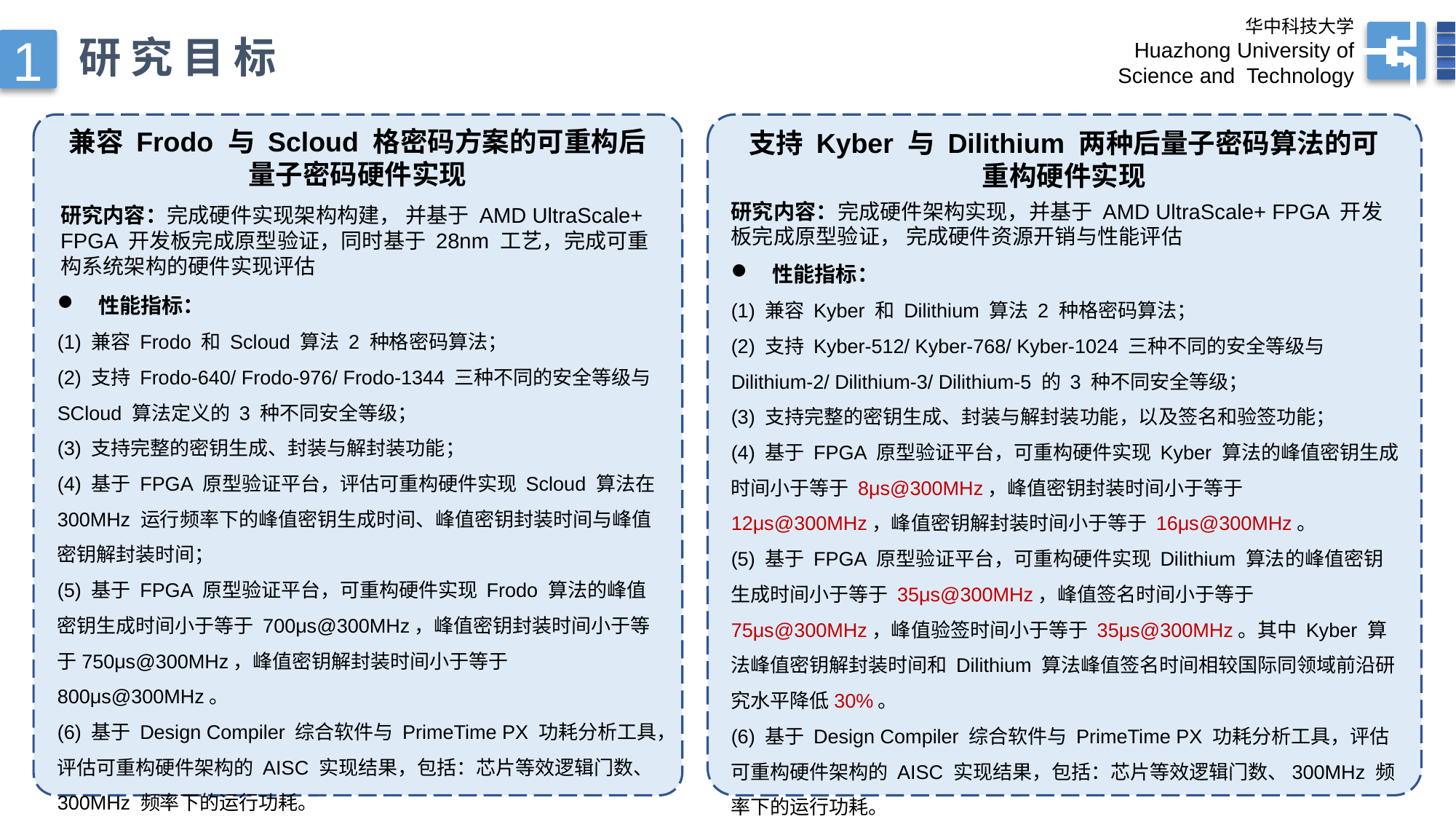

华中科技大学
Huazhong University of
 Science and  Technology

研究目标
1

兼容 Frodo 与 Scloud 格密码方案的可重构后量子密码硬件实现
支持 Kyber 与 Dilithium 两种后量子密码算法的可重构硬件实现
研究内容：完成硬件架构实现，并基于 AMD UltraScale+ FPGA 开发板完成原型验证， 完成硬件资源开销与性能评估
研究内容：完成硬件实现架构构建， 并基于 AMD UltraScale+ FPGA 开发板完成原型验证，同时基于 28nm 工艺，完成可重构系统架构的硬件实现评估
性能指标：
(1) 兼容 Kyber 和 Dilithium 算法 2 种格密码算法；
(2) 支持 Kyber-512/ Kyber-768/ Kyber-1024 三种不同的安全等级与Dilithium-2/ Dilithium-3/ Dilithium-5 的 3 种不同安全等级；
(3) 支持完整的密钥生成、封装与解封装功能，以及签名和验签功能；
(4) 基于 FPGA 原型验证平台，可重构硬件实现 Kyber 算法的峰值密钥生成时间小于等于 8μs@300MHz，峰值密钥封装时间小于等于12μs@300MHz，峰值密钥解封装时间小于等于 16μs@300MHz。
(5) 基于 FPGA 原型验证平台，可重构硬件实现 Dilithium 算法的峰值密钥生成时间小于等于 35μs@300MHz，峰值签名时间小于等于75μs@300MHz，峰值验签时间小于等于 35μs@300MHz。其中 Kyber 算法峰值密钥解封装时间和 Dilithium 算法峰值签名时间相较国际同领域前沿研究水平降低30%。
(6) 基于 Design Compiler 综合软件与 PrimeTime PX 功耗分析工具，评估可重构硬件架构的 AISC 实现结果，包括：芯片等效逻辑门数、300MHz 频率下的运行功耗。
性能指标：
(1) 兼容 Frodo 和 Scloud 算法 2 种格密码算法；
(2) 支持 Frodo-640/ Frodo-976/ Frodo-1344 三种不同的安全等级与SCloud 算法定义的 3 种不同安全等级；
(3) 支持完整的密钥生成、封装与解封装功能；
(4) 基于 FPGA 原型验证平台，评估可重构硬件实现 Scloud 算法在300MHz 运行频率下的峰值密钥生成时间、峰值密钥封装时间与峰值密钥解封装时间；
(5) 基于 FPGA 原型验证平台，可重构硬件实现 Frodo 算法的峰值密钥生成时间小于等于 700μs@300MHz，峰值密钥封装时间小于等于750μs@300MHz，峰值密钥解封装时间小于等于 800μs@300MHz。
(6) 基于 Design Compiler 综合软件与 PrimeTime PX 功耗分析工具，评估可重构硬件架构的 AISC 实现结果，包括：芯片等效逻辑门数、300MHz 频率下的运行功耗。